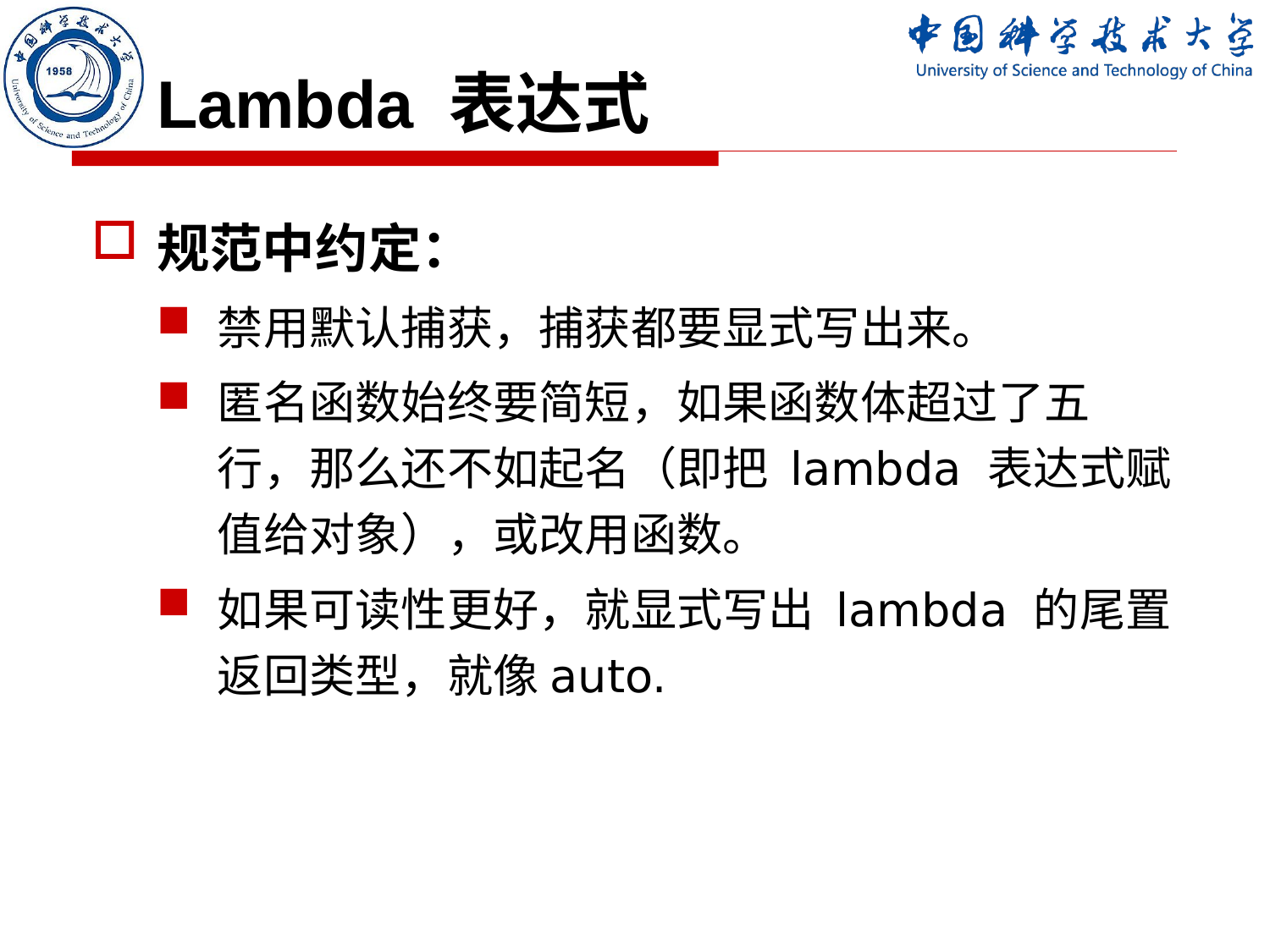

# Lambda 表达式
规范中约定：
禁用默认捕获，捕获都要显式写出来。
匿名函数始终要简短，如果函数体超过了五行，那么还不如起名（即把 lambda 表达式赋值给对象），或改用函数。
如果可读性更好，就显式写出 lambda 的尾置返回类型，就像auto.

41